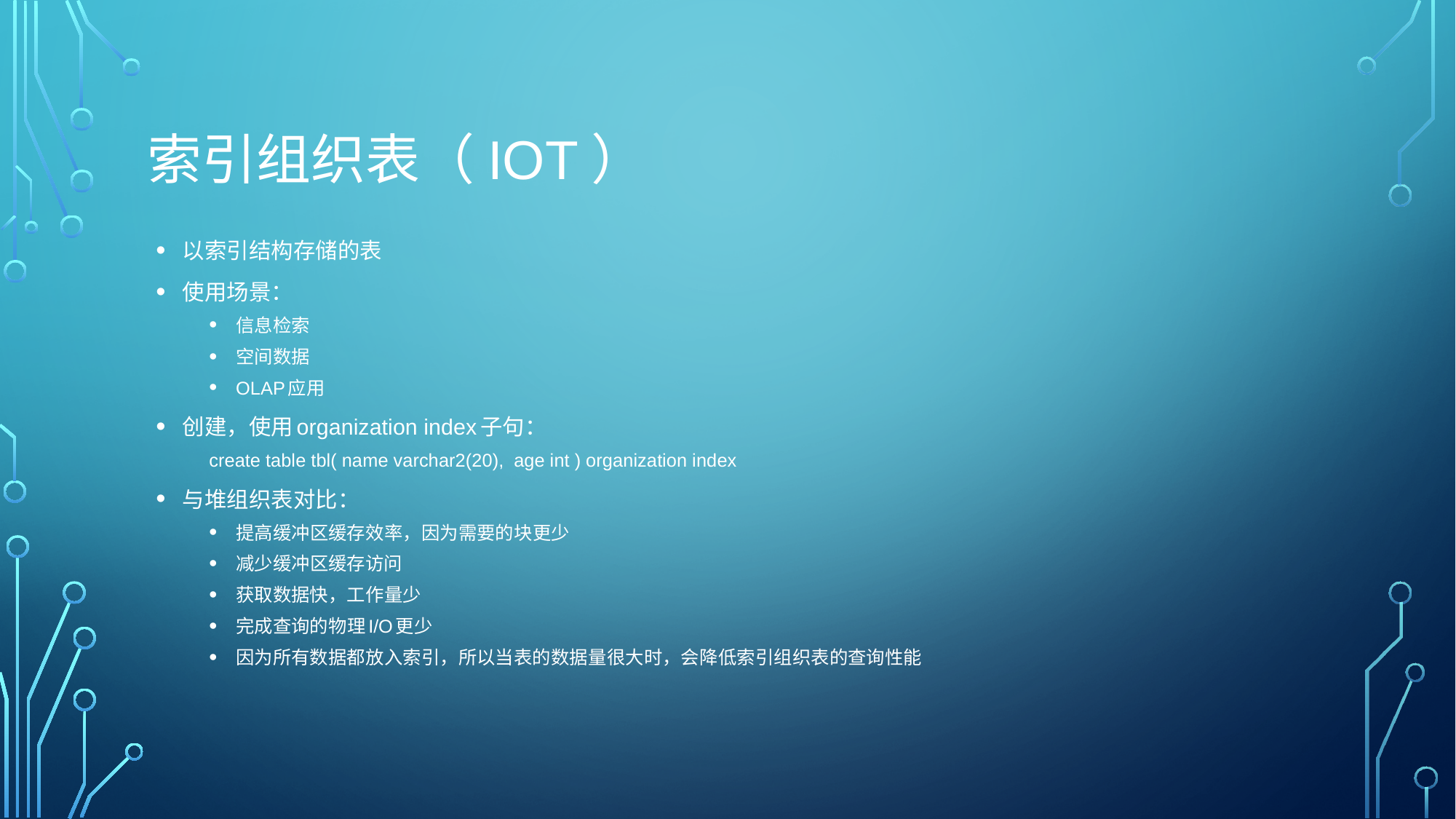

# 索引组织表（IOT）
以索引结构存储的表
使用场景：
信息检索
空间数据
OLAP应用
创建，使用organization index子句：
create table tbl( name varchar2(20),  age int ) organization index
与堆组织表对比：
提高缓冲区缓存效率，因为需要的块更少
减少缓冲区缓存访问
获取数据快，工作量少
完成查询的物理I/O更少
因为所有数据都放入索引，所以当表的数据量很大时，会降低索引组织表的查询性能